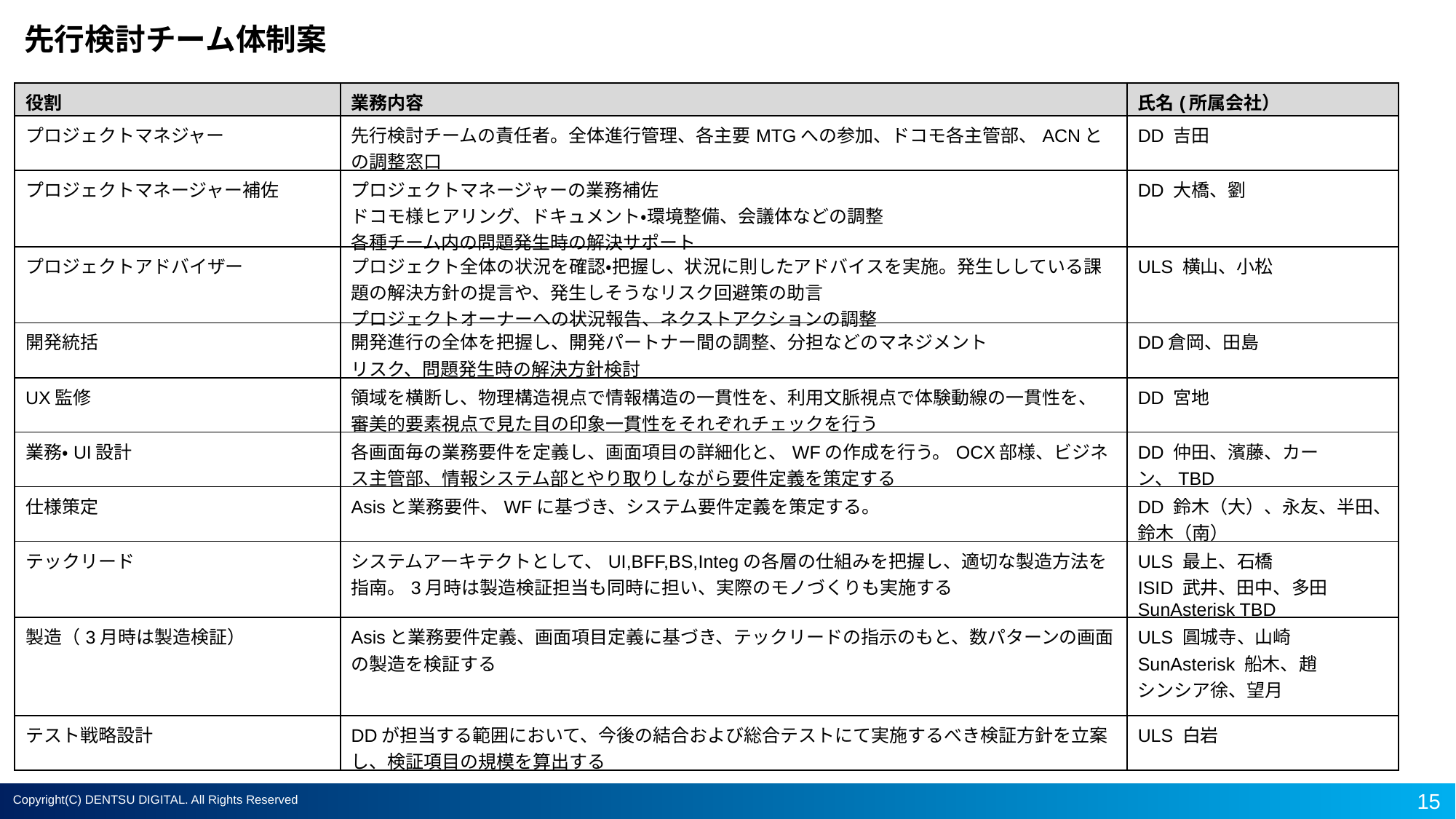

先行検討チーム体制案
| 役割 | 業務内容 | 氏名(所属会社） |
| --- | --- | --- |
| プロジェクトマネジャー | 先行検討チームの責任者。全体進行管理、各主要MTGへの参加、ドコモ各主管部、ACNとの調整窓口 | DD 吉田 |
| プロジェクトマネージャー補佐 | プロジェクトマネージャーの業務補佐 ドコモ様ヒアリング、ドキュメント・環境整備、会議体などの調整 各種チーム内の問題発生時の解決サポート | DD 大橋、劉 |
| プロジェクトアドバイザー | プロジェクト全体の状況を確認・把握し、状況に則したアドバイスを実施。発生ししている課題の解決方針の提言や、発生しそうなリスク回避策の助言 プロジェクトオーナーへの状況報告、ネクストアクションの調整 | ULS 横山、小松 |
| 開発統括 | 開発進行の全体を把握し、開発パートナー間の調整、分担などのマネジメント リスク、問題発生時の解決方針検討 | DD倉岡、田島 |
| UX監修 | 領域を横断し、物理構造視点で情報構造の一貫性を、利用文脈視点で体験動線の一貫性を、 審美的要素視点で見た目の印象一貫性をそれぞれチェックを行う | DD 宮地 |
| 業務・UI設計 | 各画面毎の業務要件を定義し、画面項目の詳細化と、WFの作成を行う。OCX部様、ビジネス主管部、情報システム部とやり取りしながら要件定義を策定する | DD 仲田、濱藤、カーン、TBD |
| 仕様策定 | Asisと業務要件、WFに基づき、システム要件定義を策定する。 | DD 鈴木（大）、永友、半田、鈴木（南） |
| テックリード | システムアーキテクトとして、UI,BFF,BS,Integの各層の仕組みを把握し、適切な製造方法を指南。3月時は製造検証担当も同時に担い、実際のモノづくりも実施する | ULS 最上、石橋 ISID 武井、田中、多田 SunAsterisk TBD |
| 製造（3月時は製造検証） | Asisと業務要件定義、画面項目定義に基づき、テックリードの指示のもと、数パターンの画面の製造を検証する | ULS 圓城寺、山崎 SunAsterisk 船木、趙 シンシア徐、望月 |
| テスト戦略設計 | DDが担当する範囲において、今後の結合および総合テストにて実施するべき検証方針を立案し、検証項目の規模を算出する | ULS 白岩 |

15